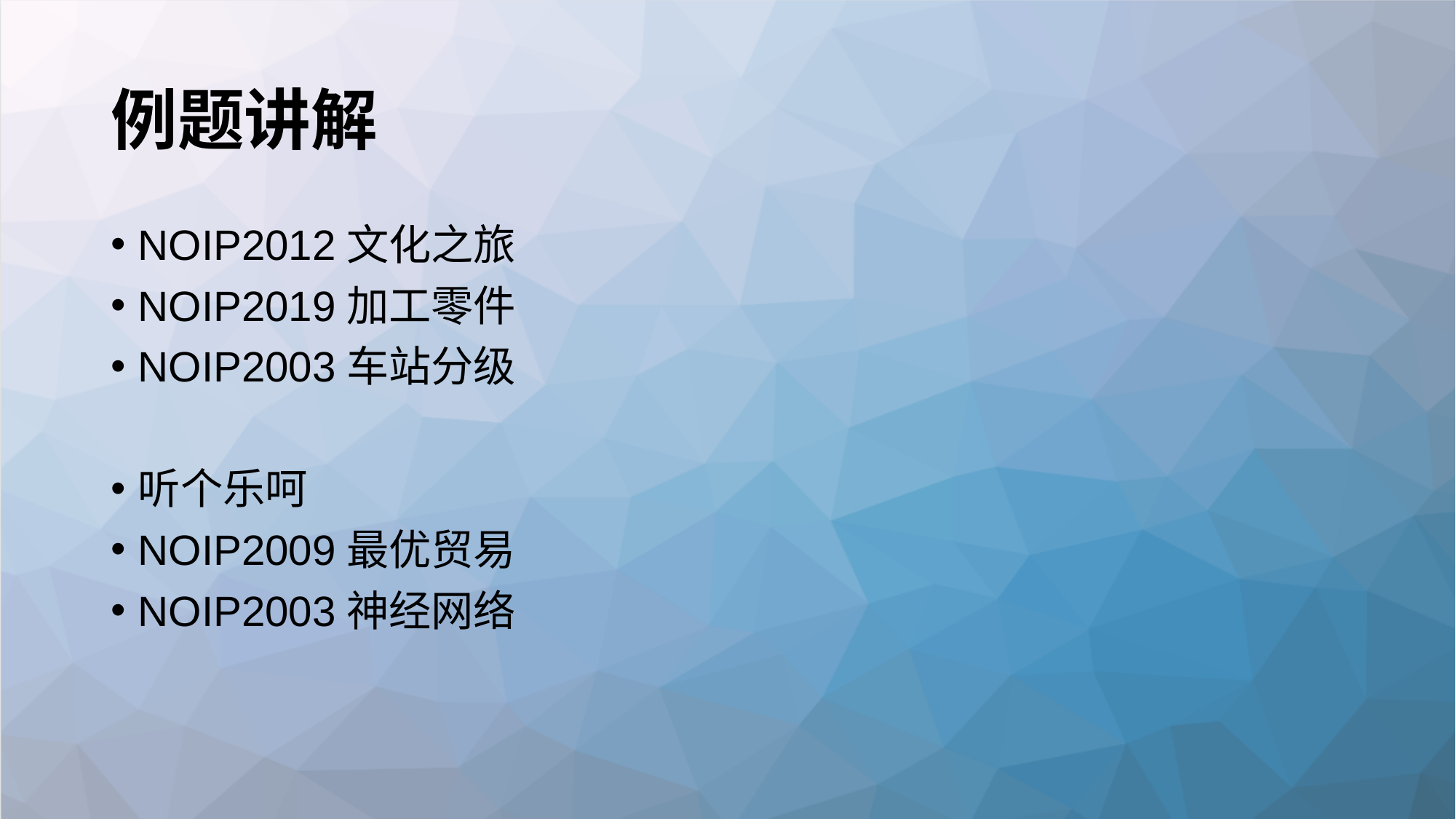

# 例题讲解
NOIP2012文化之旅
NOIP2019加工零件
NOIP2003车站分级

听个乐呵
NOIP2009最优贸易
NOIP2003神经网络